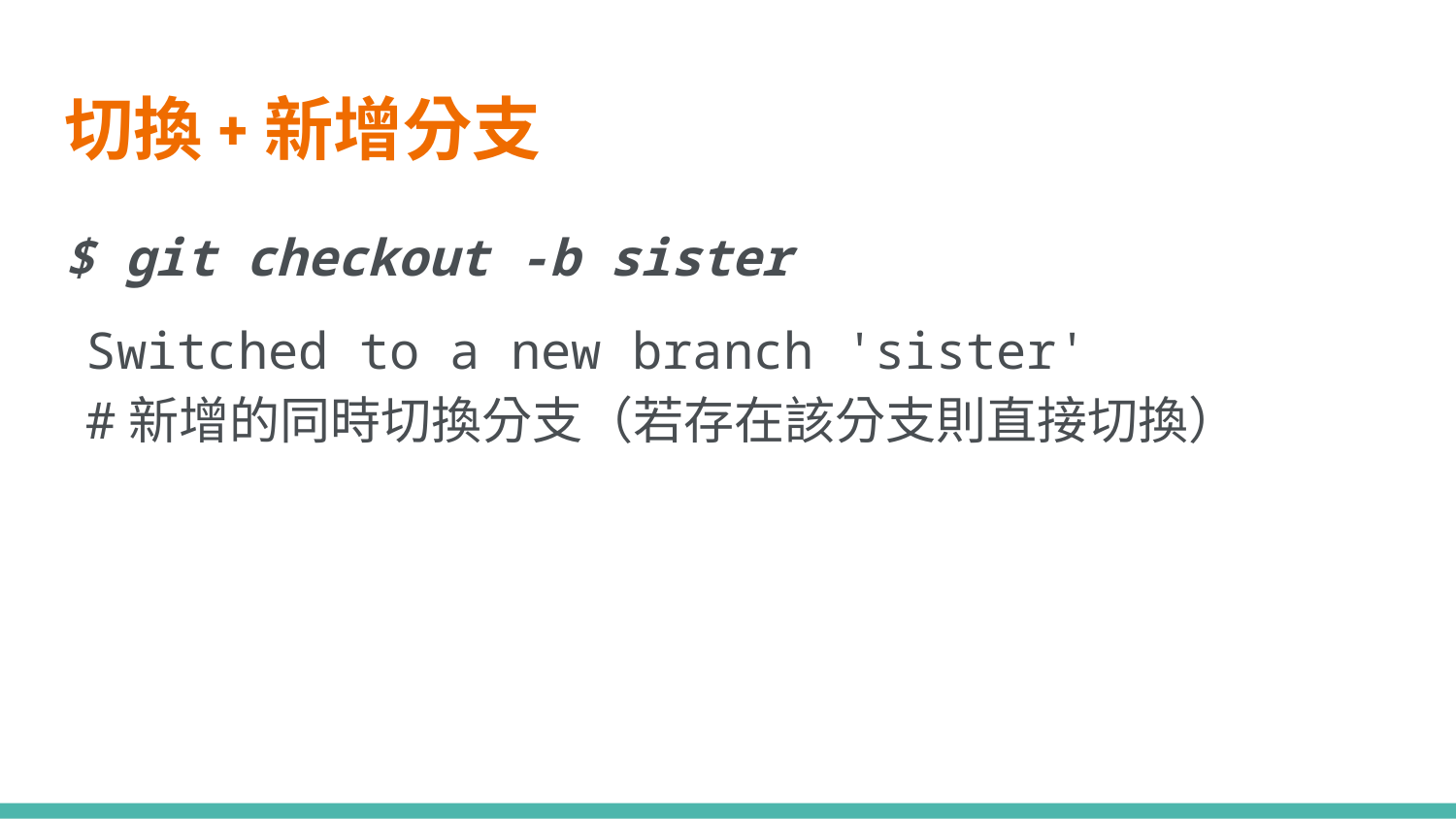

# 切換+新增分支
$ git checkout -b sister
Switched to a new branch 'sister'
#新增的同時切換分支（若存在該分支則直接切換）